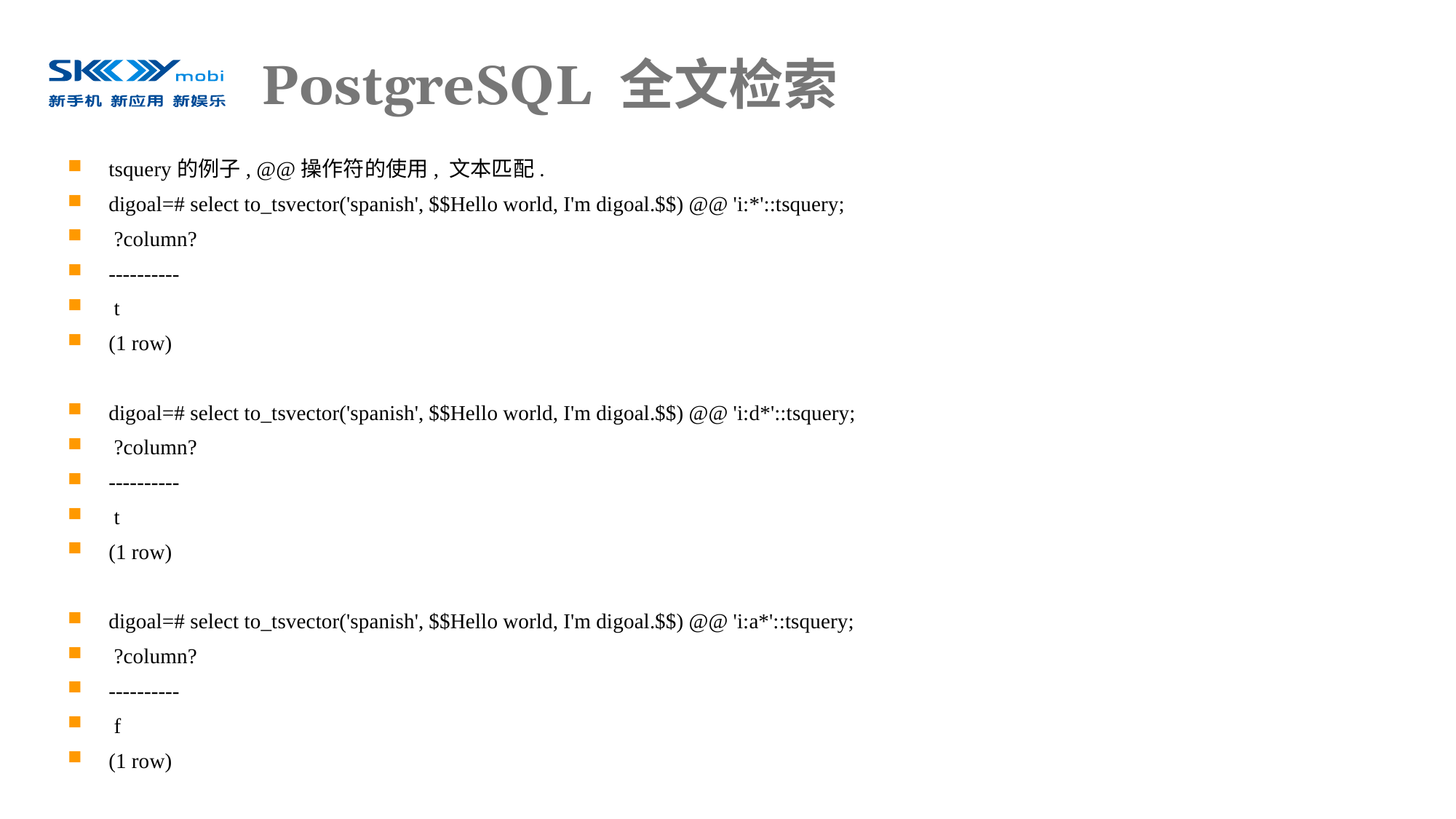

# PostgreSQL 全文检索
tsquery的例子, @@操作符的使用, 文本匹配.
digoal=# select to_tsvector('spanish', $$Hello world, I'm digoal.$$) @@ 'i:*'::tsquery;
 ?column?
----------
 t
(1 row)

digoal=# select to_tsvector('spanish', $$Hello world, I'm digoal.$$) @@ 'i:d*'::tsquery;
 ?column?
----------
 t
(1 row)

digoal=# select to_tsvector('spanish', $$Hello world, I'm digoal.$$) @@ 'i:a*'::tsquery;
 ?column?
----------
 f
(1 row)